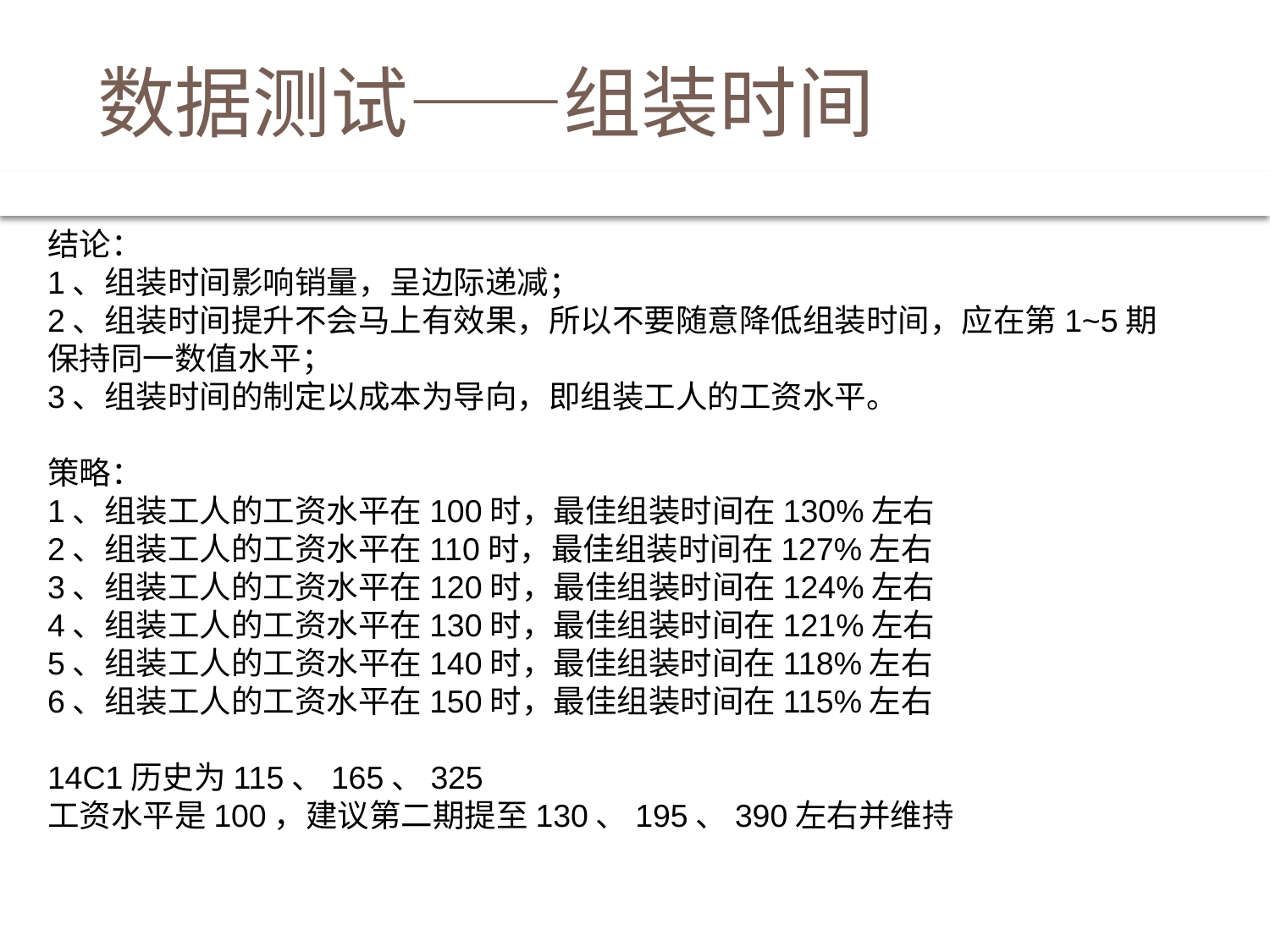

# 数据测试——组装时间
结论：
1、组装时间影响销量，呈边际递减；
2、组装时间提升不会马上有效果，所以不要随意降低组装时间，应在第1~5期保持同一数值水平；
3、组装时间的制定以成本为导向，即组装工人的工资水平。

策略：
1、组装工人的工资水平在100时，最佳组装时间在130%左右
2、组装工人的工资水平在110时，最佳组装时间在127%左右
3、组装工人的工资水平在120时，最佳组装时间在124%左右
4、组装工人的工资水平在130时，最佳组装时间在121%左右
5、组装工人的工资水平在140时，最佳组装时间在118%左右
6、组装工人的工资水平在150时，最佳组装时间在115%左右

14C1历史为115、165、325
工资水平是100，建议第二期提至130、195、390左右并维持